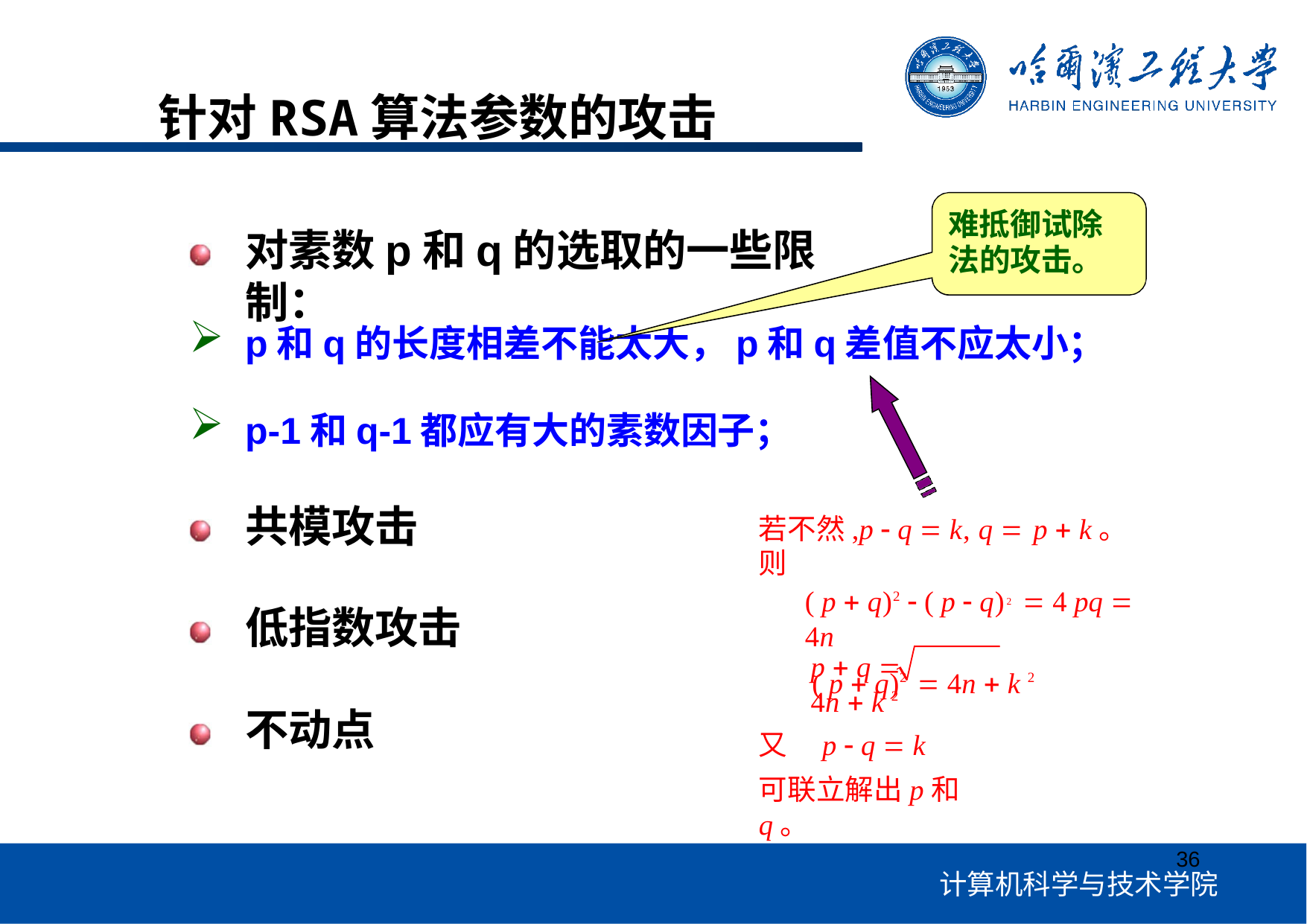

针对RSA算法参数的攻击

难抵御试除 法的攻击。
对素数p和q的选取的一些限制：

p和q的长度相差不能太大，p和q差值不应太小；
p-1和q-1都应有大的素数因子；

共模攻击
若不然,p − q = k, q = p + k。则
( p + q)2  − ( p − q)2    = 4 pq = 4n
( p + q)2  = 4n + k 2

低指数攻击

p + q =	4n + k 2
又	p − q = k
可联立解出p和q。

不动点

36